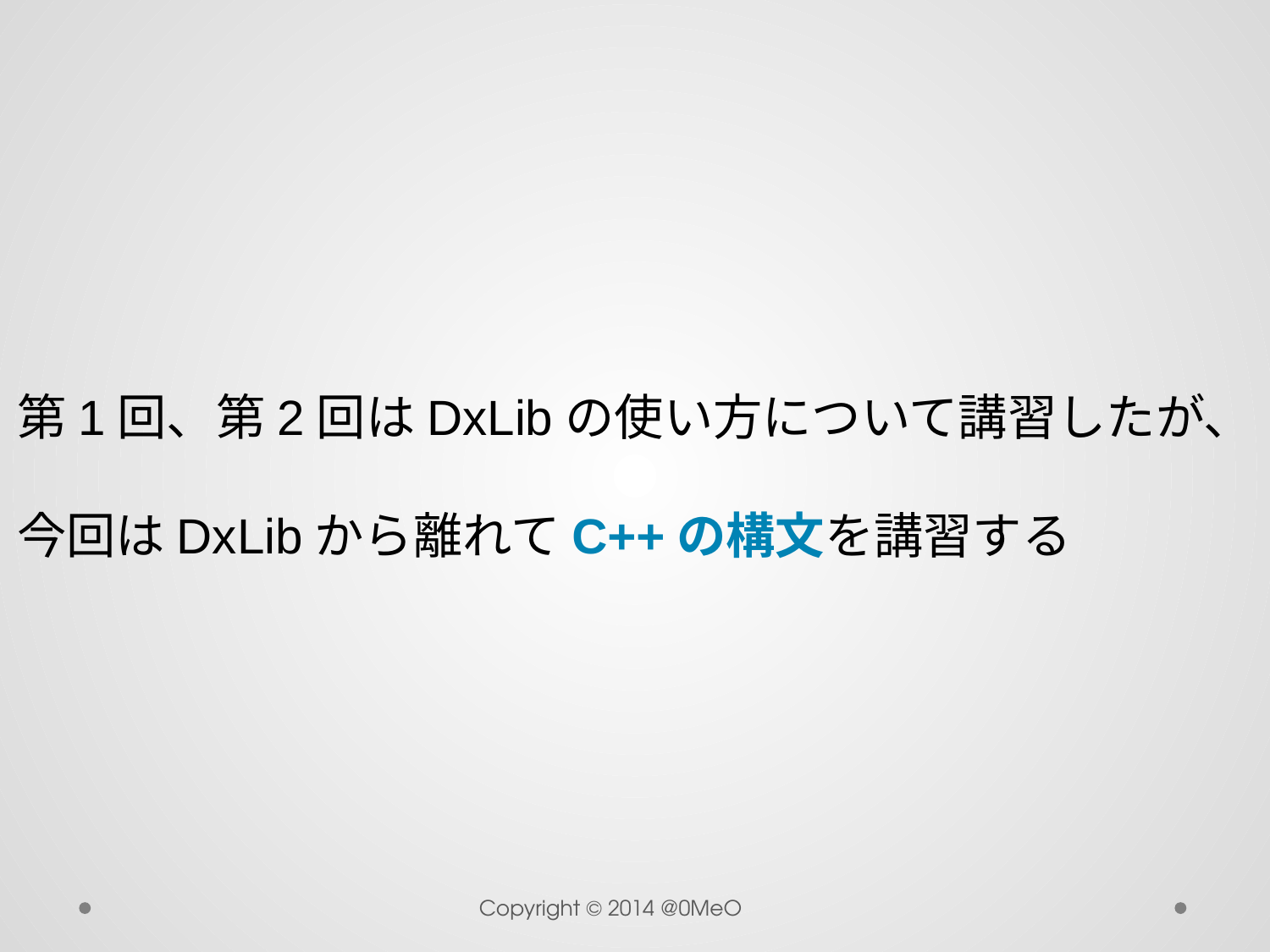

第1回、第2回はDxLibの使い方について講習したが、

今回はDxLibから離れてC++の構文を講習する